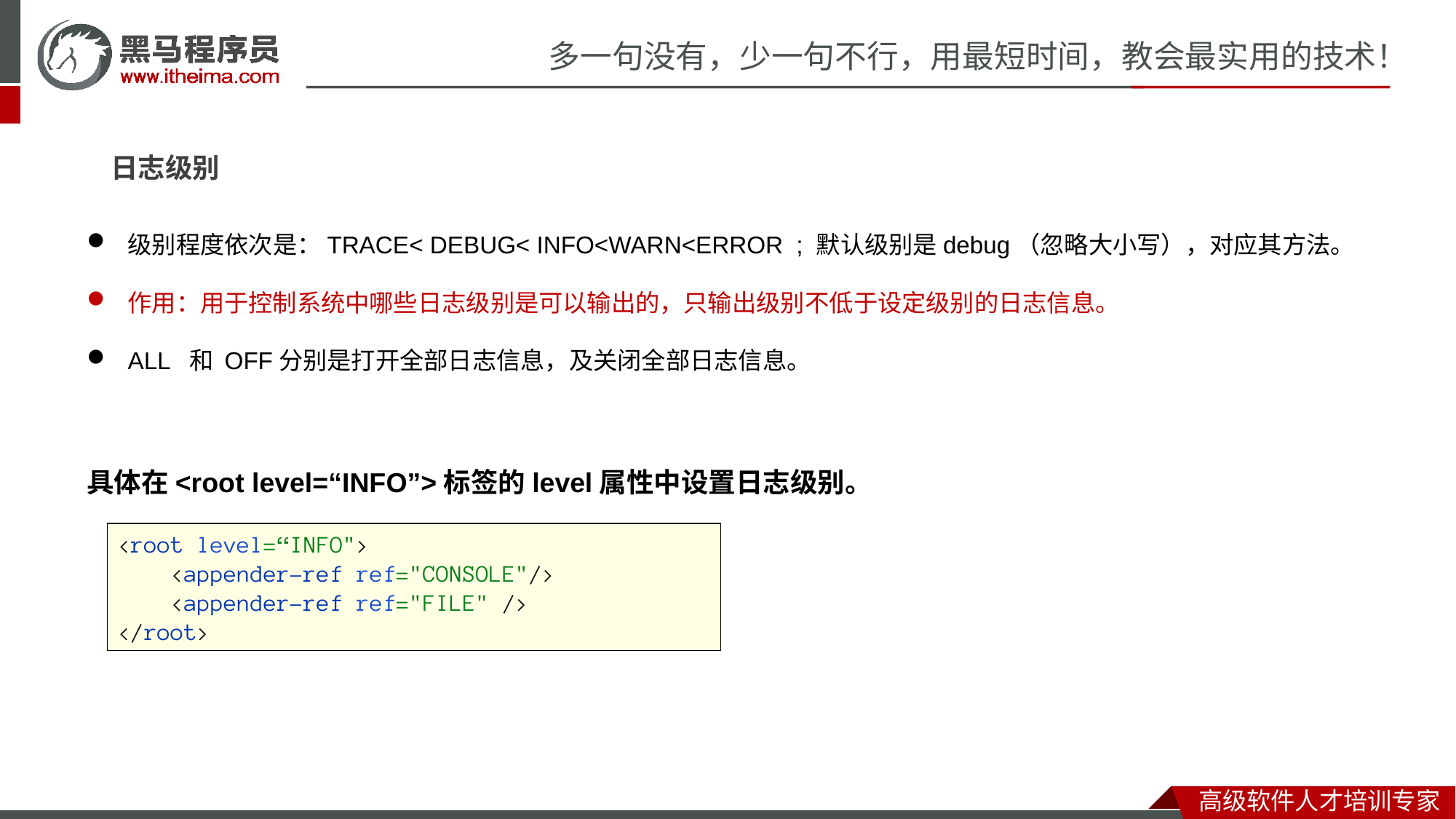

日志级别
级别程度依次是：TRACE< DEBUG< INFO<WARN<ERROR  ; 默认级别是debug（忽略大小写），对应其方法。
作用：用于控制系统中哪些日志级别是可以输出的，只输出级别不低于设定级别的日志信息。
ALL  和 OFF分别是打开全部日志信息，及关闭全部日志信息。

具体在<root level=“INFO”>标签的level属性中设置日志级别。

<root level=“INFO">
    <appender-ref ref="CONSOLE"/>
    <appender-ref ref="FILE" />
</root>